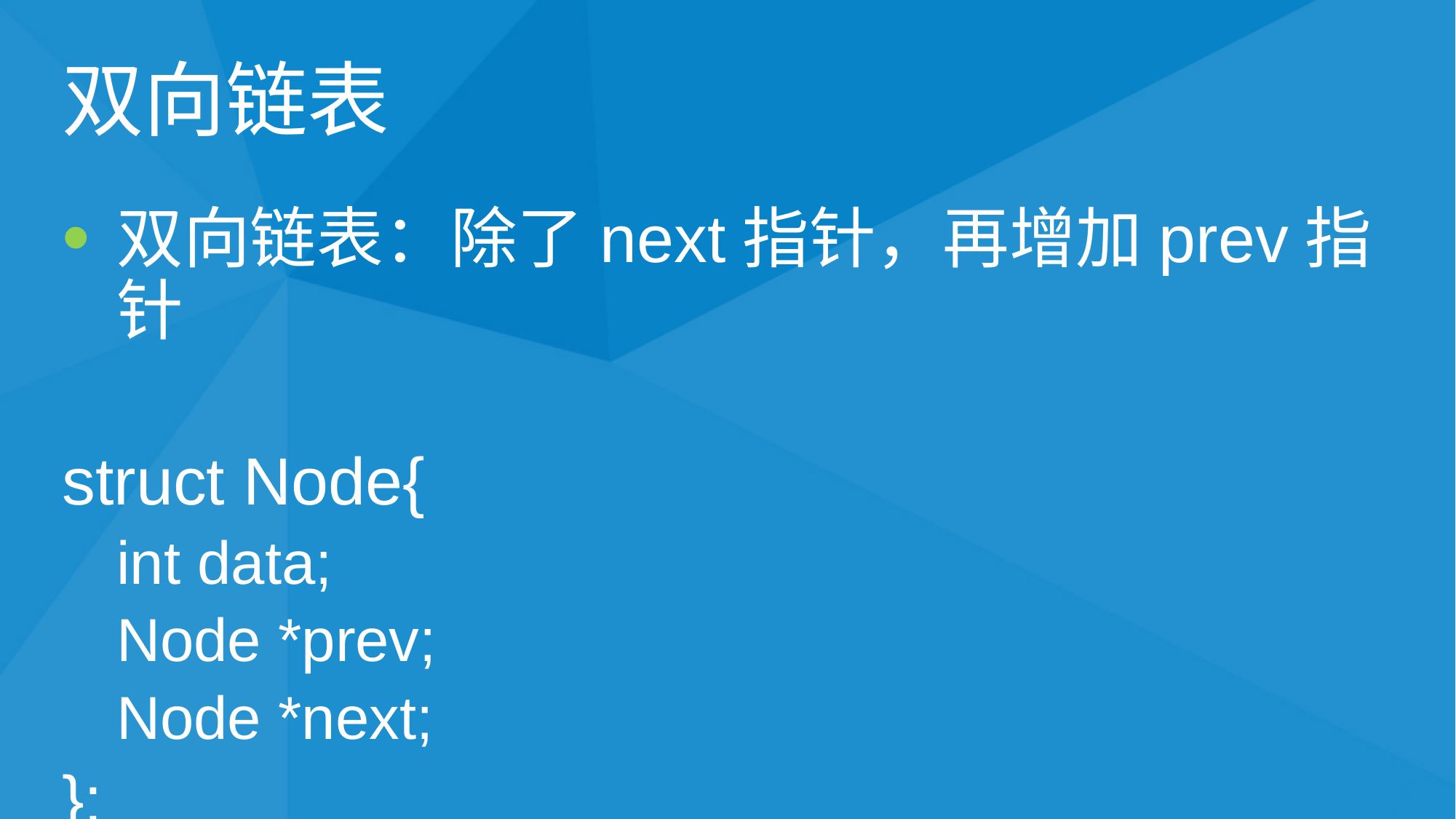

# 双向链表
双向链表：除了next指针，再增加prev指针

struct Node{
int data;
Node *prev;
Node *next;
};